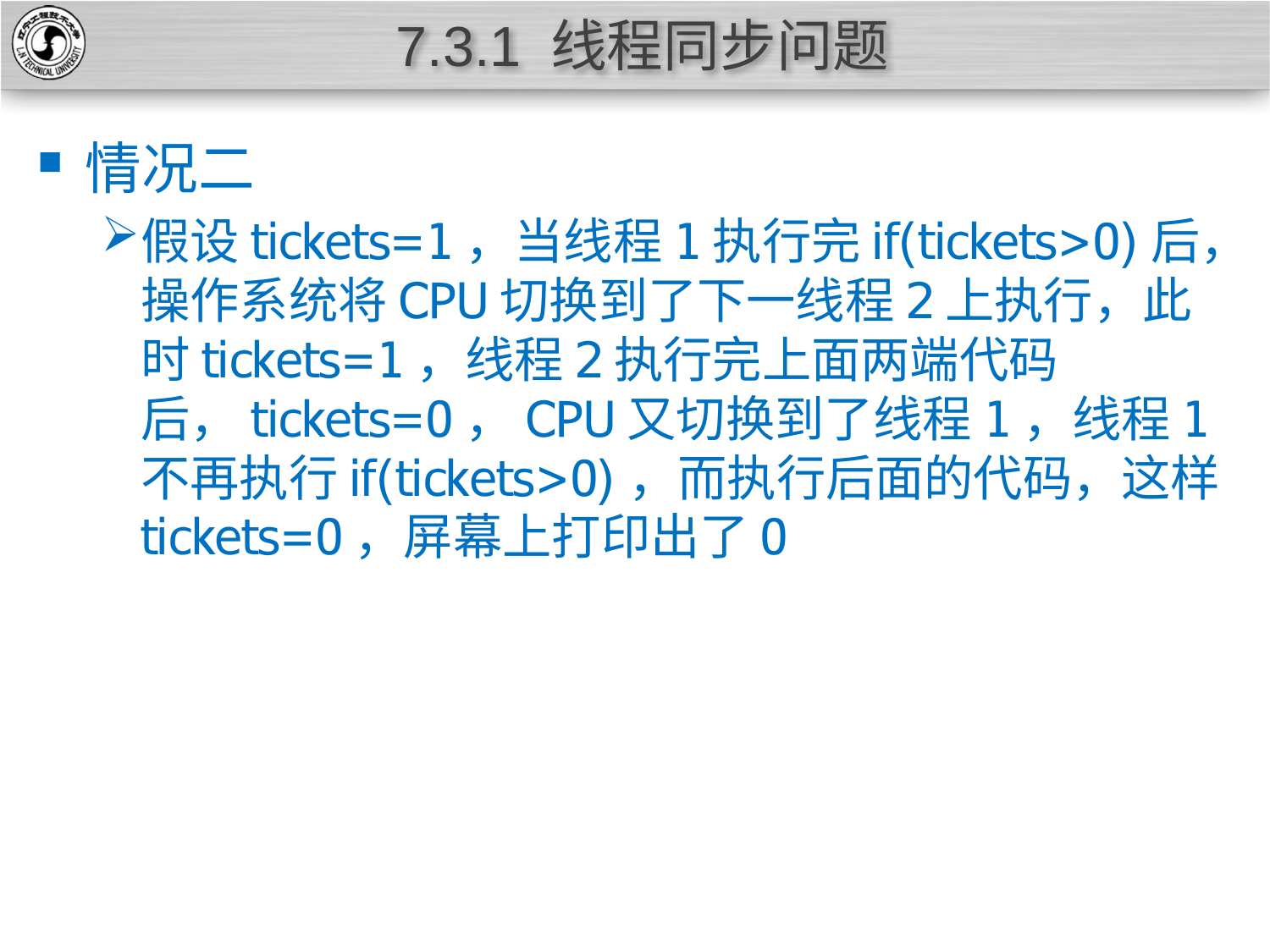

# 7.3.1 线程同步问题
情况二
假设tickets=1，当线程1执行完if(tickets>0)后，操作系统将CPU切换到了下一线程2上执行，此时tickets=1，线程2执行完上面两端代码后，tickets=0，CPU又切换到了线程1，线程1不再执行if(tickets>0)，而执行后面的代码，这样tickets=0，屏幕上打印出了0